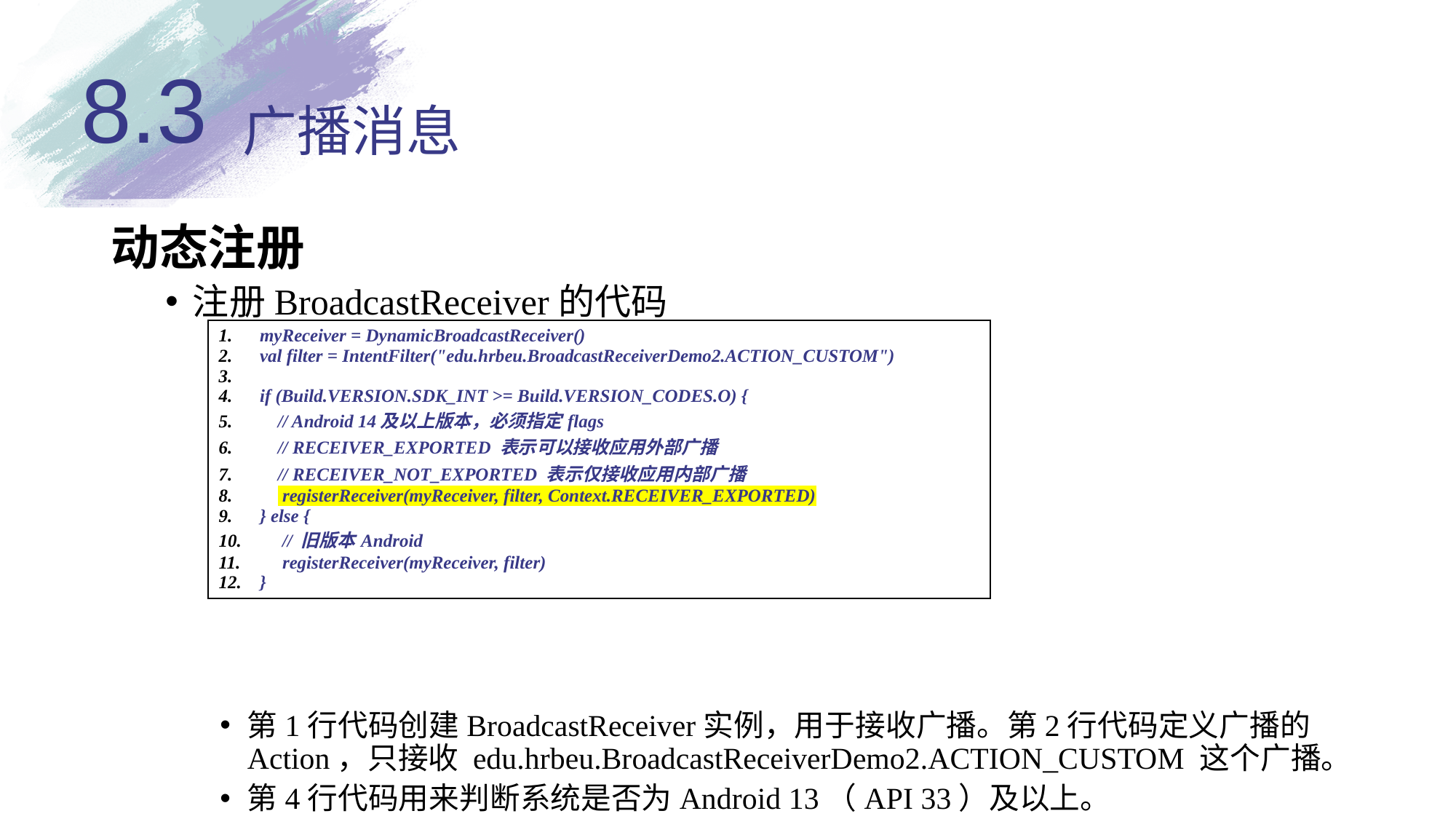

8.3
# 广播消息
动态注册
注册BroadcastReceiver的代码

第1行代码创建BroadcastReceiver实例，用于接收广播。第2行代码定义广播的 Action，只接收 edu.hrbeu.BroadcastReceiverDemo2.ACTION_CUSTOM 这个广播。
第4行代码用来判断系统是否为Android 13（API 33）及以上。
第8行代码的registerReceive()函数，第三个参数必须指定为RECEIVER_EXPORTED 或 RECEIVER_NOT_EXPORTED。
| myReceiver = DynamicBroadcastReceiver() val filter = IntentFilter("edu.hrbeu.BroadcastReceiverDemo2.ACTION\_CUSTOM") if (Build.VERSION.SDK\_INT >= Build.VERSION\_CODES.O) { // Android 14及以上版本，必须指定flags // RECEIVER\_EXPORTED 表示可以接收应用外部广播 // RECEIVER\_NOT\_EXPORTED 表示仅接收应用内部广播 registerReceiver(myReceiver, filter, Context.RECEIVER\_EXPORTED) } else { // 旧版本Android registerReceiver(myReceiver, filter) } |
| --- |